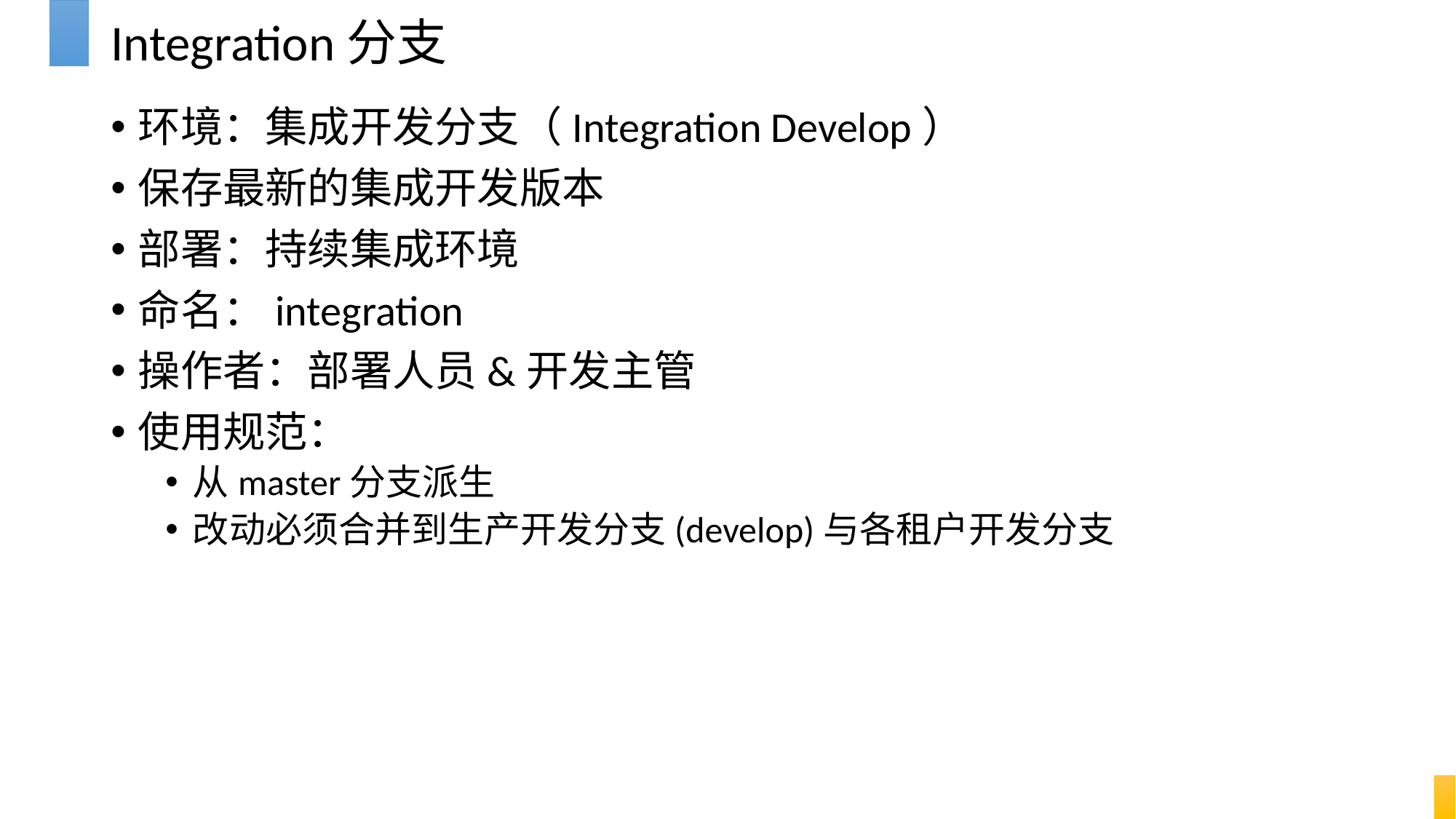

# Integration分支
环境：集成开发分支（Integration Develop）
保存最新的集成开发版本
部署：持续集成环境
命名：integration
操作者：部署人员&开发主管
使用规范：
从master分支派生
改动必须合并到生产开发分支(develop)与各租户开发分支